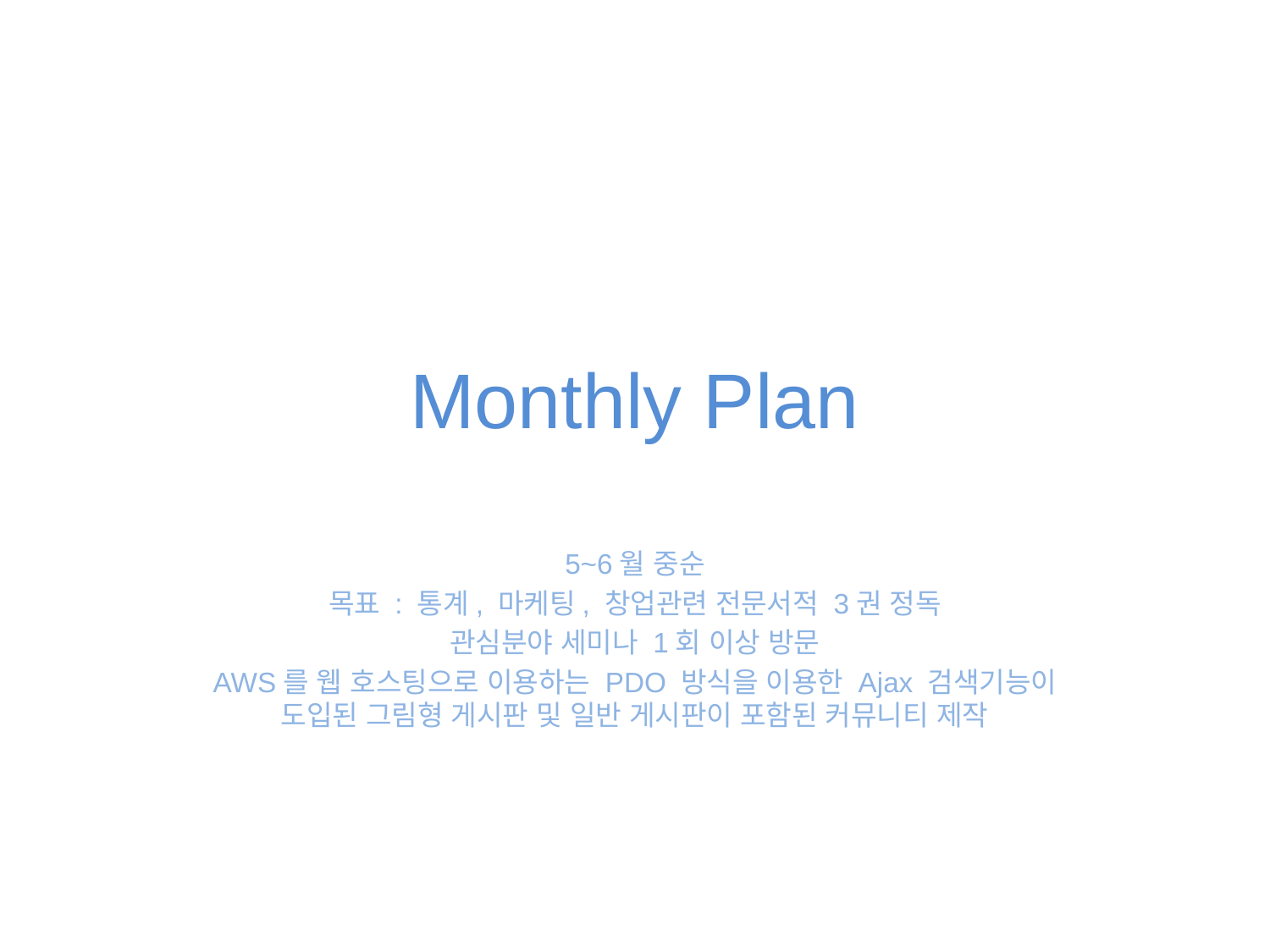

# Monthly Plan
5~6월 중순
목표 : 통계, 마케팅, 창업관련 전문서적 3권 정독
관심분야 세미나 1회 이상 방문
AWS를 웹 호스팅으로 이용하는 PDO 방식을 이용한 Ajax 검색기능이 도입된 그림형 게시판 및 일반 게시판이 포함된 커뮤니티 제작